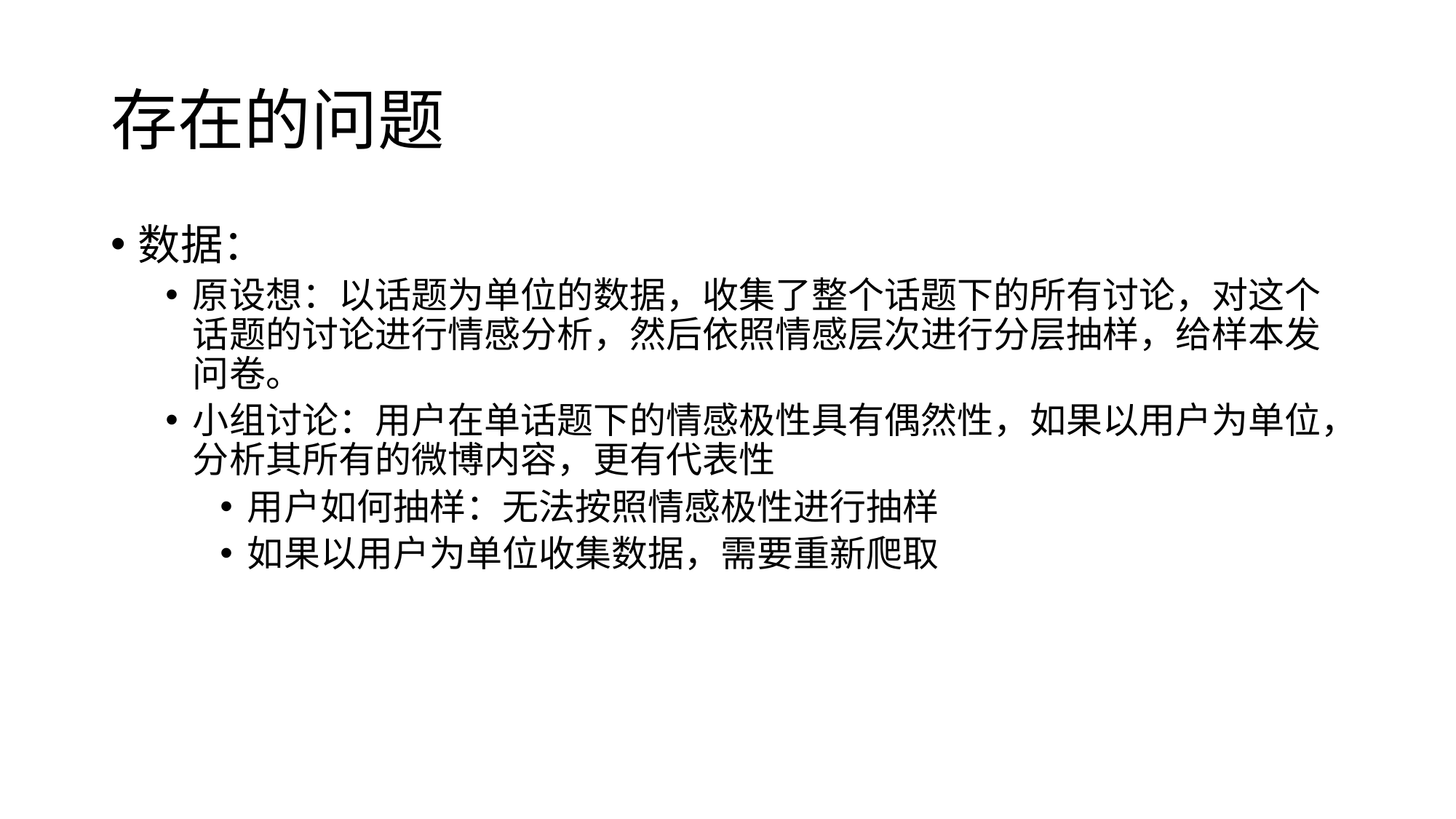

# 存在的问题
数据：
原设想：以话题为单位的数据，收集了整个话题下的所有讨论，对这个话题的讨论进行情感分析，然后依照情感层次进行分层抽样，给样本发问卷。
小组讨论：用户在单话题下的情感极性具有偶然性，如果以用户为单位，分析其所有的微博内容，更有代表性
用户如何抽样：无法按照情感极性进行抽样
如果以用户为单位收集数据，需要重新爬取